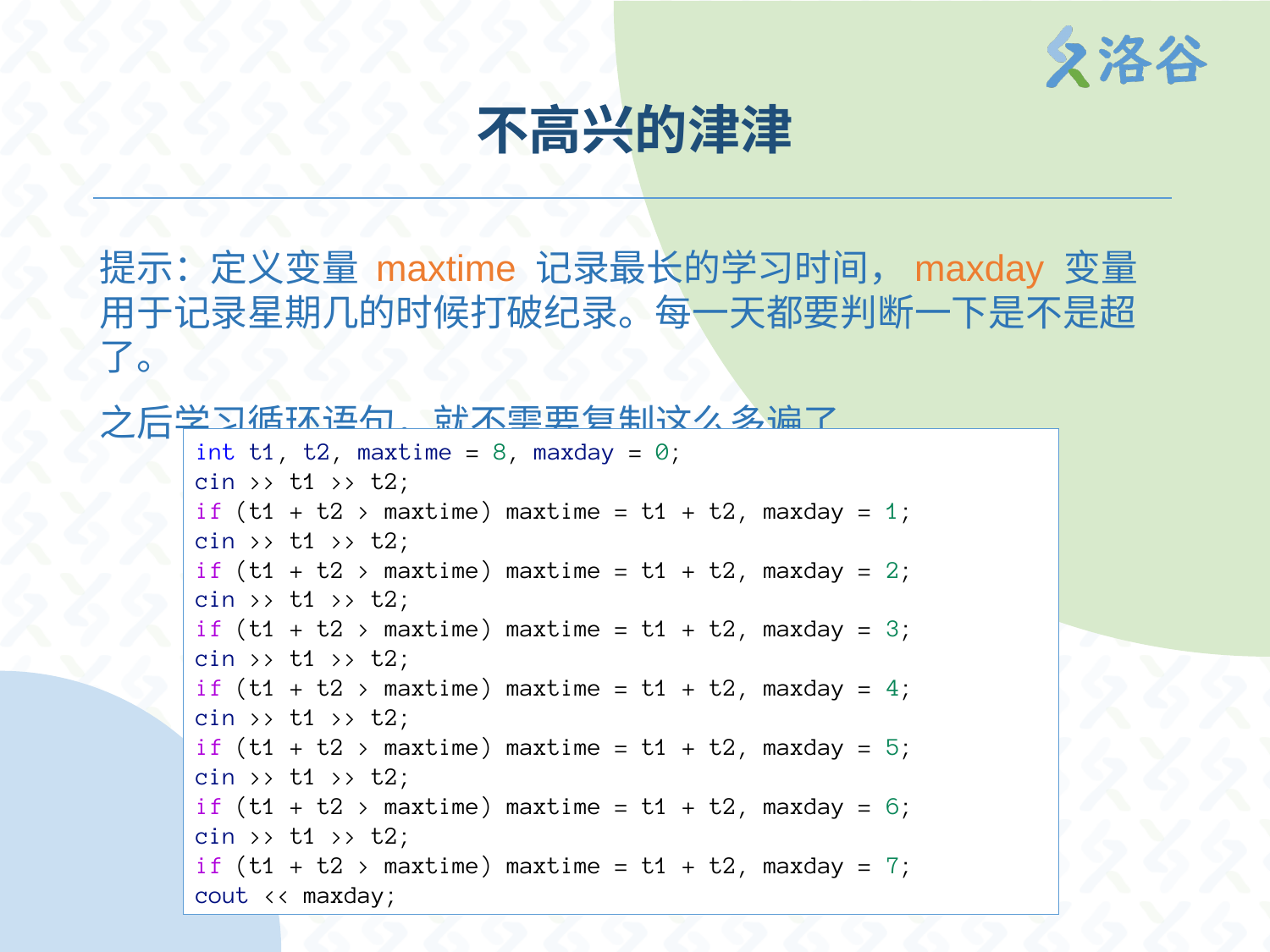

# 不高兴的津津
提示：定义变量 maxtime 记录最长的学习时间，maxday 变量用于记录星期几的时候打破纪录。每一天都要判断一下是不是超了。
之后学习循环语句，就不需要复制这么多遍了
int t1, t2, maxtime = 8, maxday = 0;
cin >> t1 >> t2;
if (t1 + t2 > maxtime) maxtime = t1 + t2, maxday = 1;
cin >> t1 >> t2;
if (t1 + t2 > maxtime) maxtime = t1 + t2, maxday = 2;
cin >> t1 >> t2;
if (t1 + t2 > maxtime) maxtime = t1 + t2, maxday = 3;
cin >> t1 >> t2;
if (t1 + t2 > maxtime) maxtime = t1 + t2, maxday = 4;
cin >> t1 >> t2;
if (t1 + t2 > maxtime) maxtime = t1 + t2, maxday = 5;
cin >> t1 >> t2;
if (t1 + t2 > maxtime) maxtime = t1 + t2, maxday = 6;
cin >> t1 >> t2;
if (t1 + t2 > maxtime) maxtime = t1 + t2, maxday = 7;
cout << maxday;